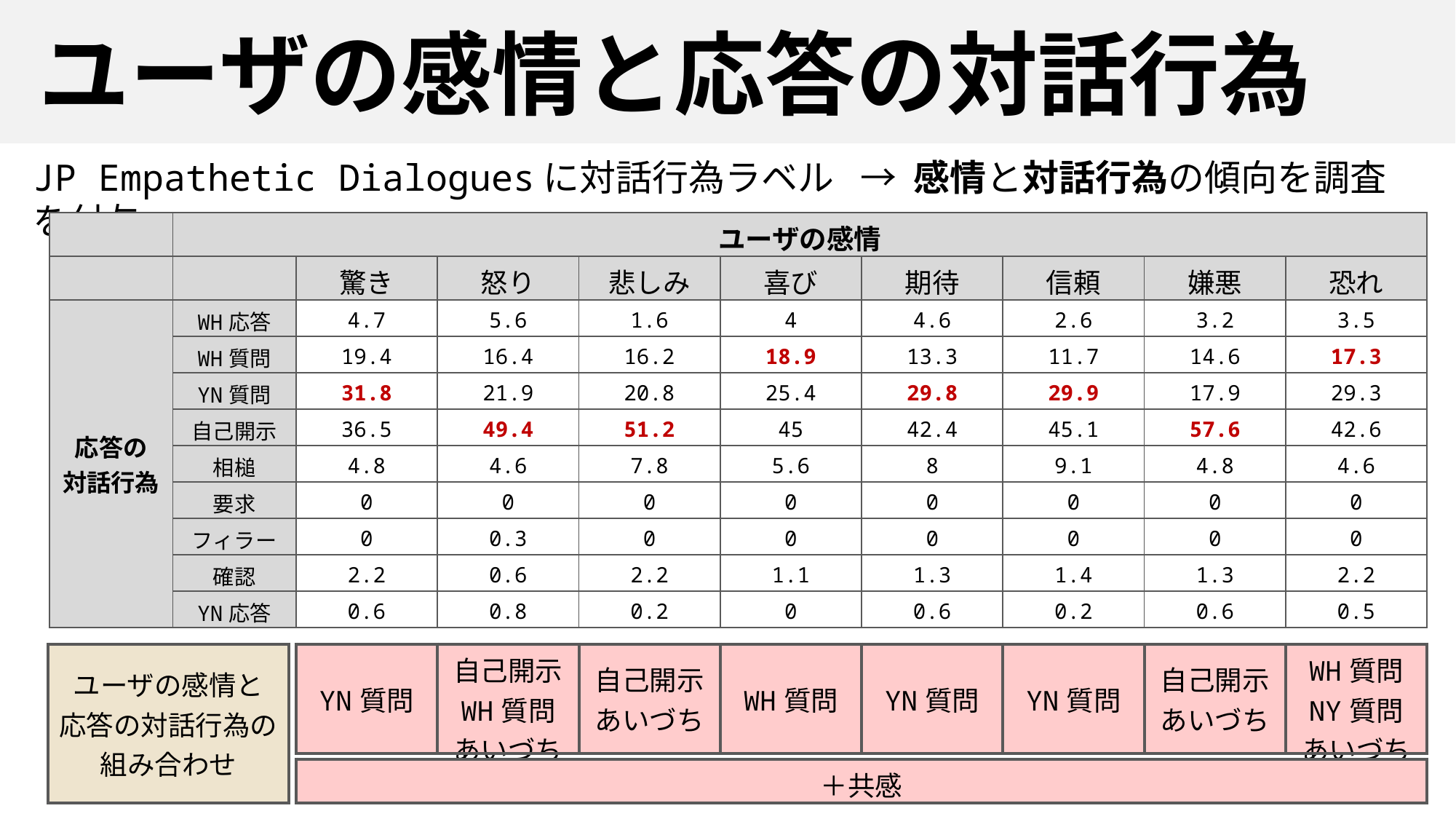

ユーザの感情と応答の対話行為
JP Empathetic Dialoguesに対話行為ラベルを付与
→ 感情と対話行為の傾向を調査
|  | ユーザの感情 |  |  |  |  |  |  |  |  |
| --- | --- | --- | --- | --- | --- | --- | --- | --- | --- |
|  |  | 驚き | 怒り | 悲しみ | 喜び | 期待 | 信頼 | 嫌悪 | 恐れ |
| 応答の 対話行為 | WH応答 | 4.7 | 5.6 | 1.6 | 4 | 4.6 | 2.6 | 3.2 | 3.5 |
|  | WH質問 | 19.4 | 16.4 | 16.2 | 18.9 | 13.3 | 11.7 | 14.6 | 17.3 |
|  | YN質問 | 31.8 | 21.9 | 20.8 | 25.4 | 29.8 | 29.9 | 17.9 | 29.3 |
|  | 自己開示 | 36.5 | 49.4 | 51.2 | 45 | 42.4 | 45.1 | 57.6 | 42.6 |
|  | 相槌 | 4.8 | 4.6 | 7.8 | 5.6 | 8 | 9.1 | 4.8 | 4.6 |
|  | 要求 | 0 | 0 | 0 | 0 | 0 | 0 | 0 | 0 |
|  | フィラー | 0 | 0.3 | 0 | 0 | 0 | 0 | 0 | 0 |
|  | 確認 | 2.2 | 0.6 | 2.2 | 1.1 | 1.3 | 1.4 | 1.3 | 2.2 |
|  | YN応答 | 0.6 | 0.8 | 0.2 | 0 | 0.6 | 0.2 | 0.6 | 0.5 |
| ユーザの感情と 応答の対話行為の 組み合わせ |
| --- |
| YN質問 | 自己開示 WH質問 あいづち | 自己開示 あいづち | WH質問 | YN質問 | YN質問 | 自己開示 あいづち | WH質問 NY質問 あいづち |
| --- | --- | --- | --- | --- | --- | --- | --- |
| ＋共感 |
| --- |
13